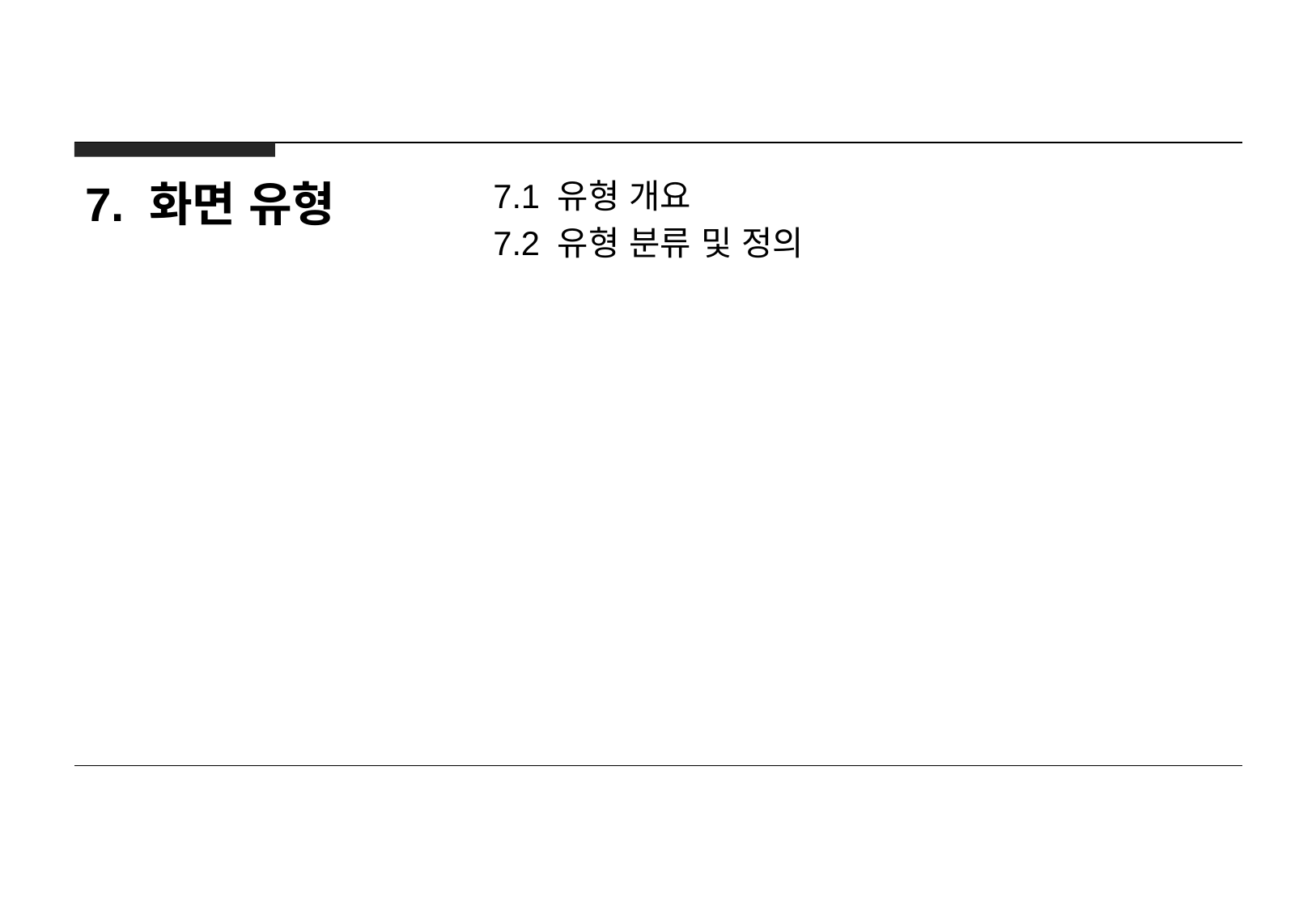

7. 화면 유형
7.1 유형 개요
7.2 유형 분류 및 정의